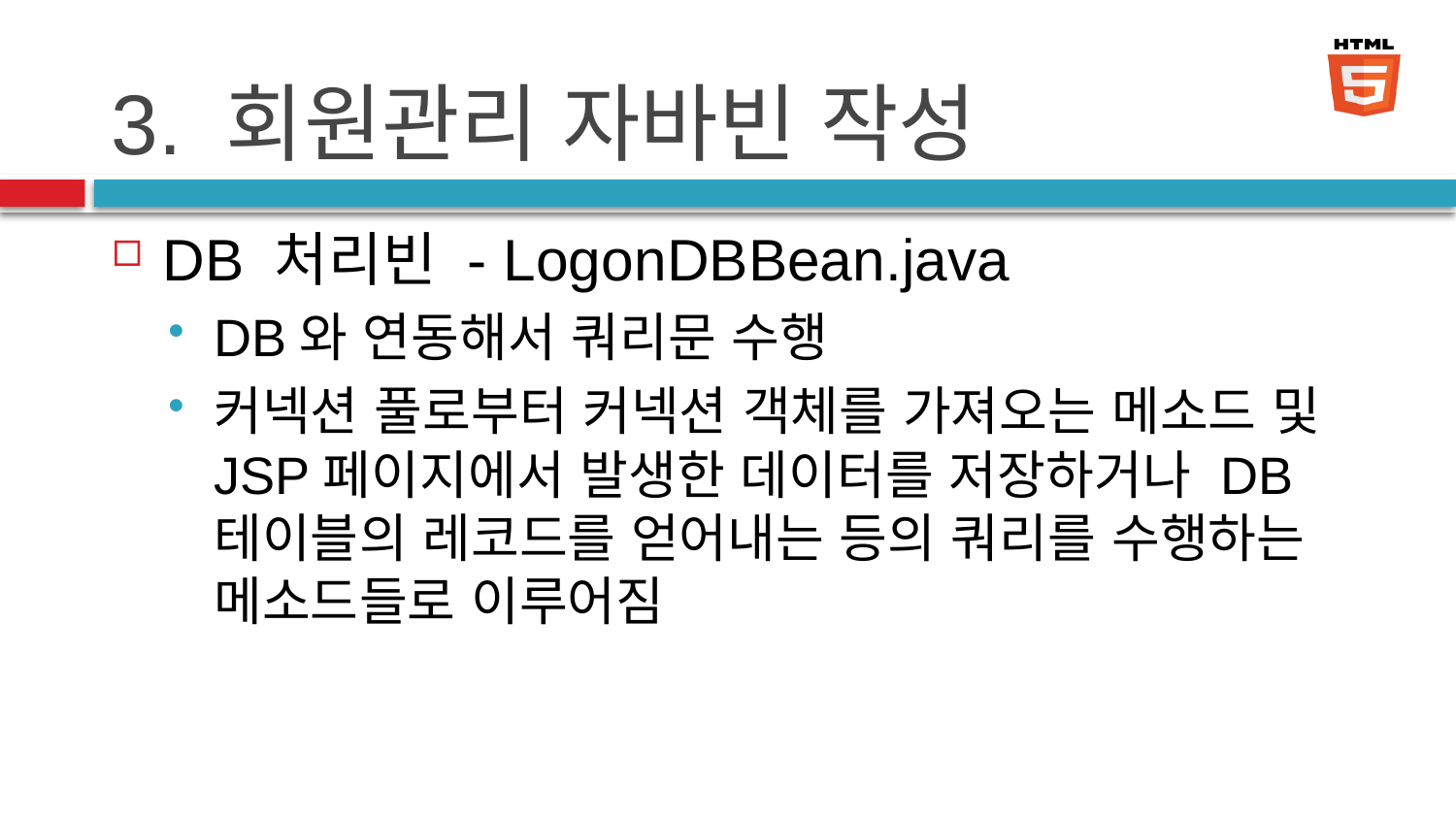

# 3. 회원관리 자바빈 작성
DB 처리빈 - LogonDBBean.java
DB와 연동해서 쿼리문 수행
커넥션 풀로부터 커넥션 객체를 가져오는 메소드 및 JSP페이지에서 발생한 데이터를 저장하거나 DB테이블의 레코드를 얻어내는 등의 쿼리를 수행하는 메소드들로 이루어짐